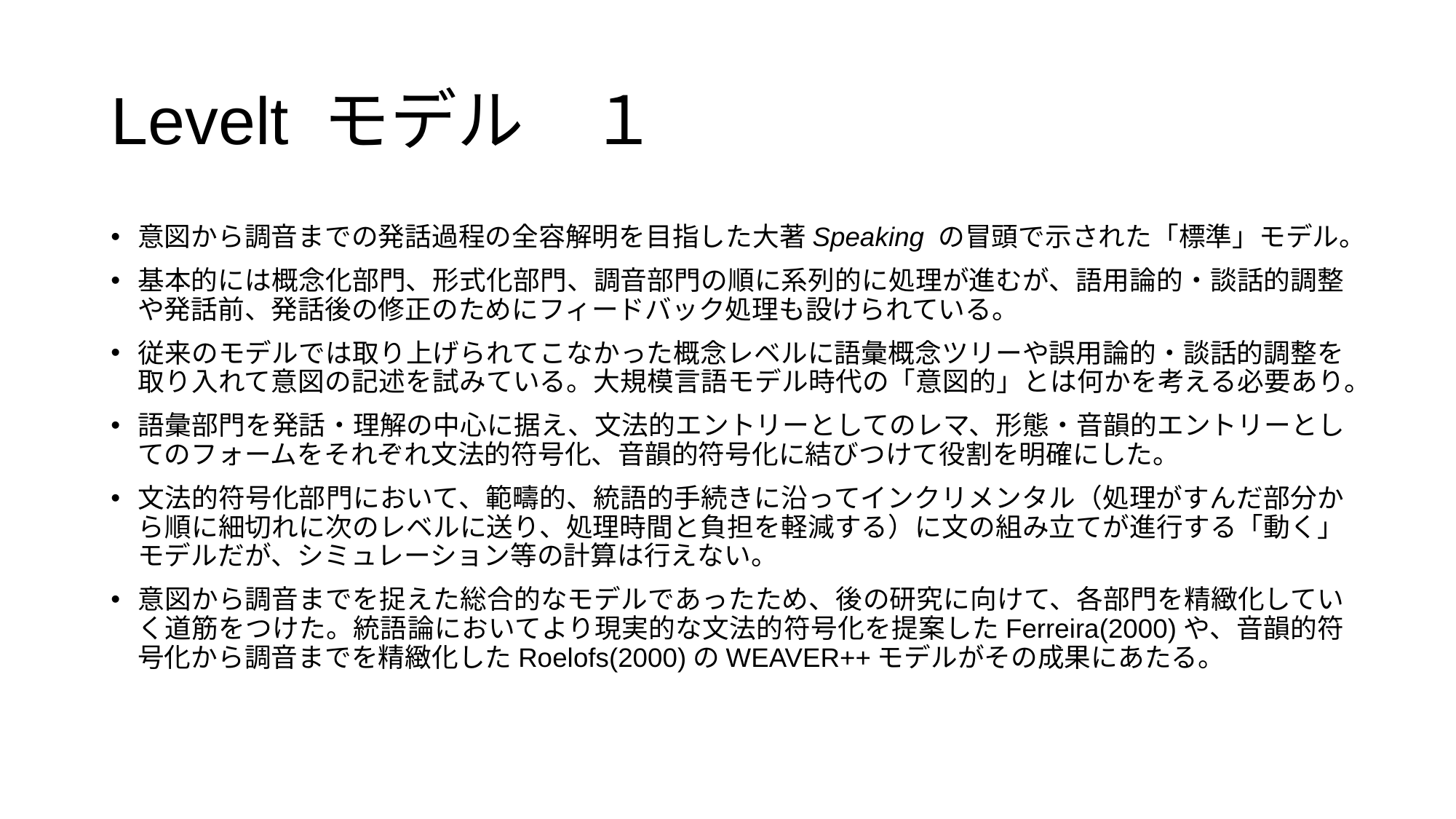

# Levelt モデル　１
意図から調音までの発話過程の全容解明を目指した大著Speaking の冒頭で示された「標準」モデル。
基本的には概念化部門、形式化部門、調音部門の順に系列的に処理が進むが、語用論的・談話的調整や発話前、発話後の修正のためにフィードバック処理も設けられている。
従来のモデルでは取り上げられてこなかった概念レベルに語彙概念ツリーや誤用論的・談話的調整を取り入れて意図の記述を試みている。大規模言語モデル時代の「意図的」とは何かを考える必要あり。
語彙部門を発話・理解の中心に据え、文法的エントリーとしてのレマ、形態・音韻的エントリーとしてのフォームをそれぞれ文法的符号化、音韻的符号化に結びつけて役割を明確にした。
文法的符号化部門において、範疇的、統語的手続きに沿ってインクリメンタル（処理がすんだ部分から順に細切れに次のレベルに送り、処理時間と負担を軽減する）に文の組み立てが進行する「動く」モデルだが、シミュレーション等の計算は行えない。
意図から調音までを捉えた総合的なモデルであったため、後の研究に向けて、各部門を精緻化していく道筋をつけた。統語論においてより現実的な文法的符号化を提案したFerreira(2000)や、音韻的符号化から調音までを精緻化したRoelofs(2000)のWEAVER++モデルがその成果にあたる。